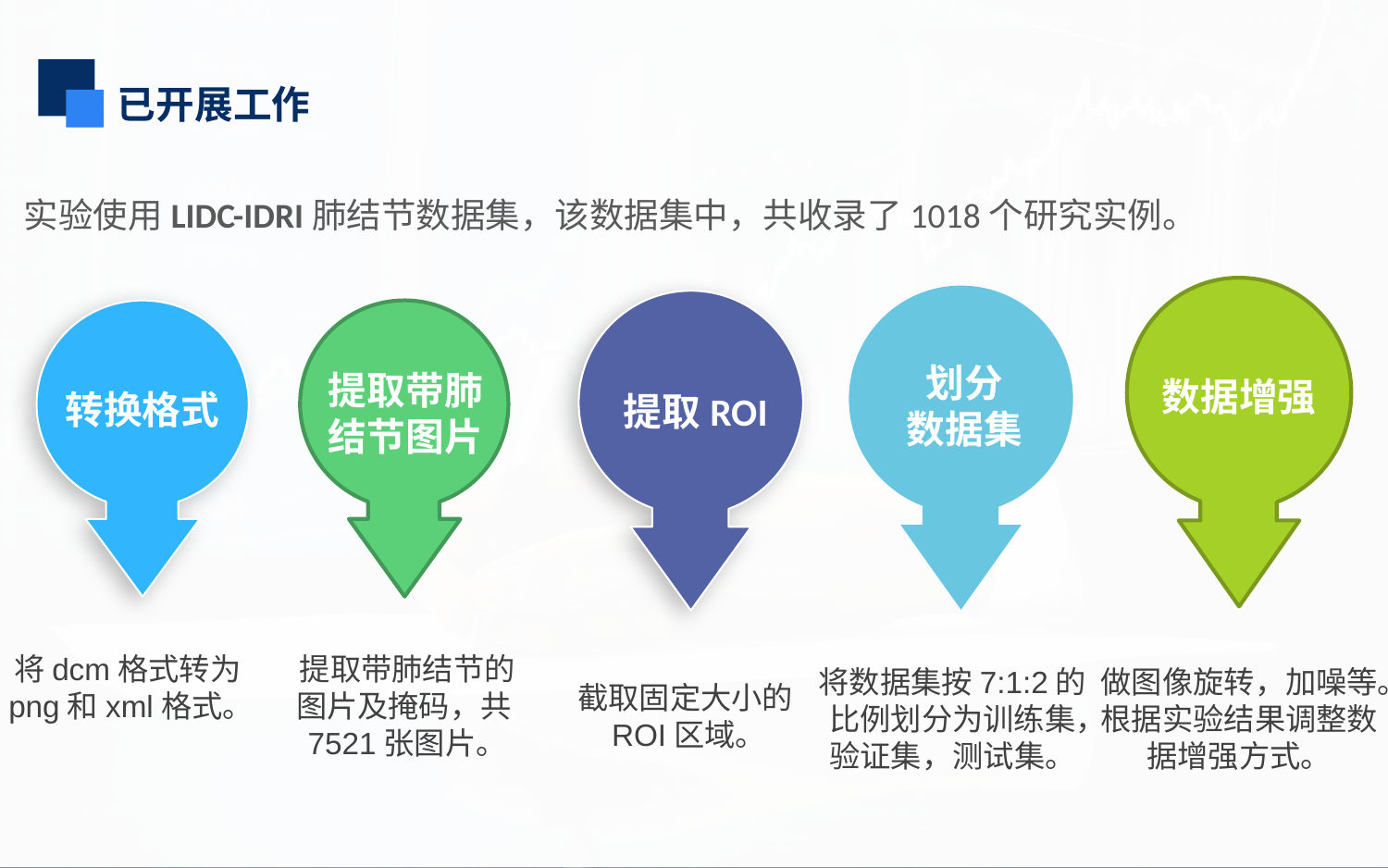

已开展工作

实验使用LIDC-IDRI肺结节数据集，该数据集中，共收录了1018个研究实例。

数据增强

划分
数据集

提取ROI

提取带肺结节图片

转换格式
将dcm格式转为png和xml格式。
提取带肺结节的图片及掩码，共7521张图片。
将数据集按7:1:2的比例划分为训练集，验证集，测试集。
做图像旋转，加噪等。根据实验结果调整数据增强方式。
截取固定大小的ROI区域。